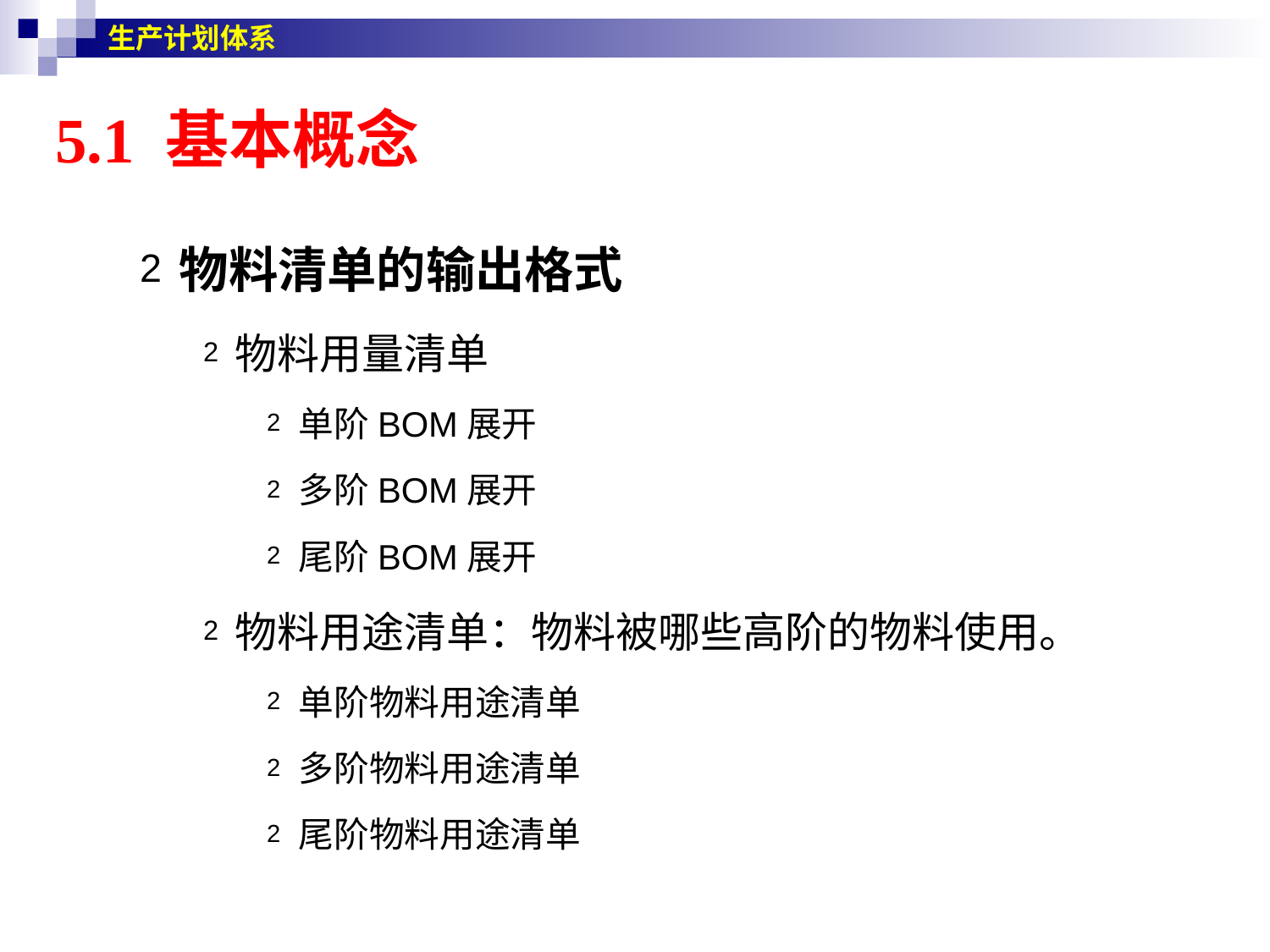

生产计划体系
5.1 基本概念
物料清单的输出格式
物料用量清单
单阶BOM展开
多阶BOM展开
尾阶BOM展开
物料用途清单：物料被哪些高阶的物料使用。
单阶物料用途清单
多阶物料用途清单
尾阶物料用途清单